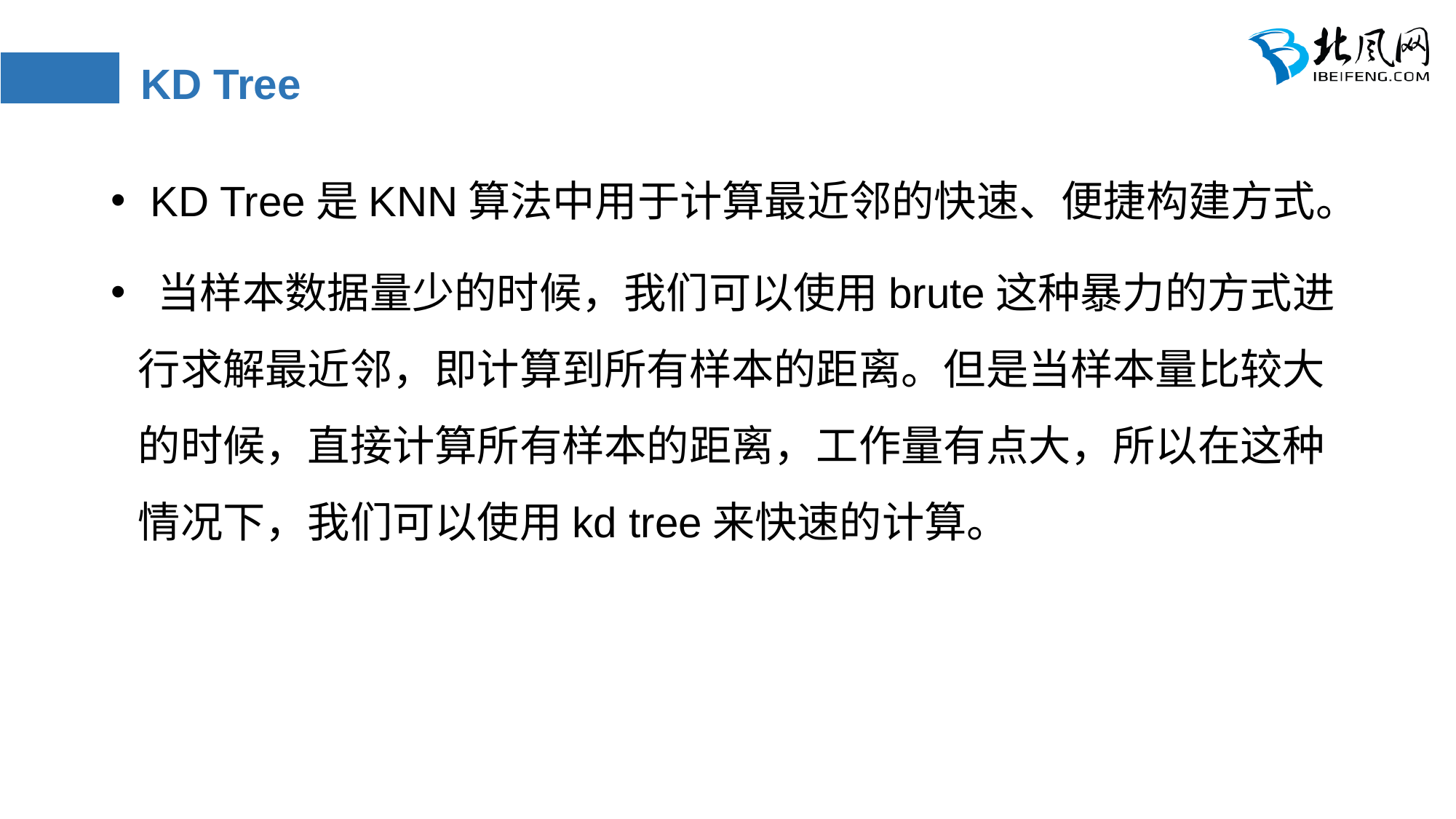

# KD Tree
 KD Tree是KNN算法中用于计算最近邻的快速、便捷构建方式。
 当样本数据量少的时候，我们可以使用brute这种暴力的方式进行求解最近邻，即计算到所有样本的距离。但是当样本量比较大的时候，直接计算所有样本的距离，工作量有点大，所以在这种情况下，我们可以使用kd tree来快速的计算。